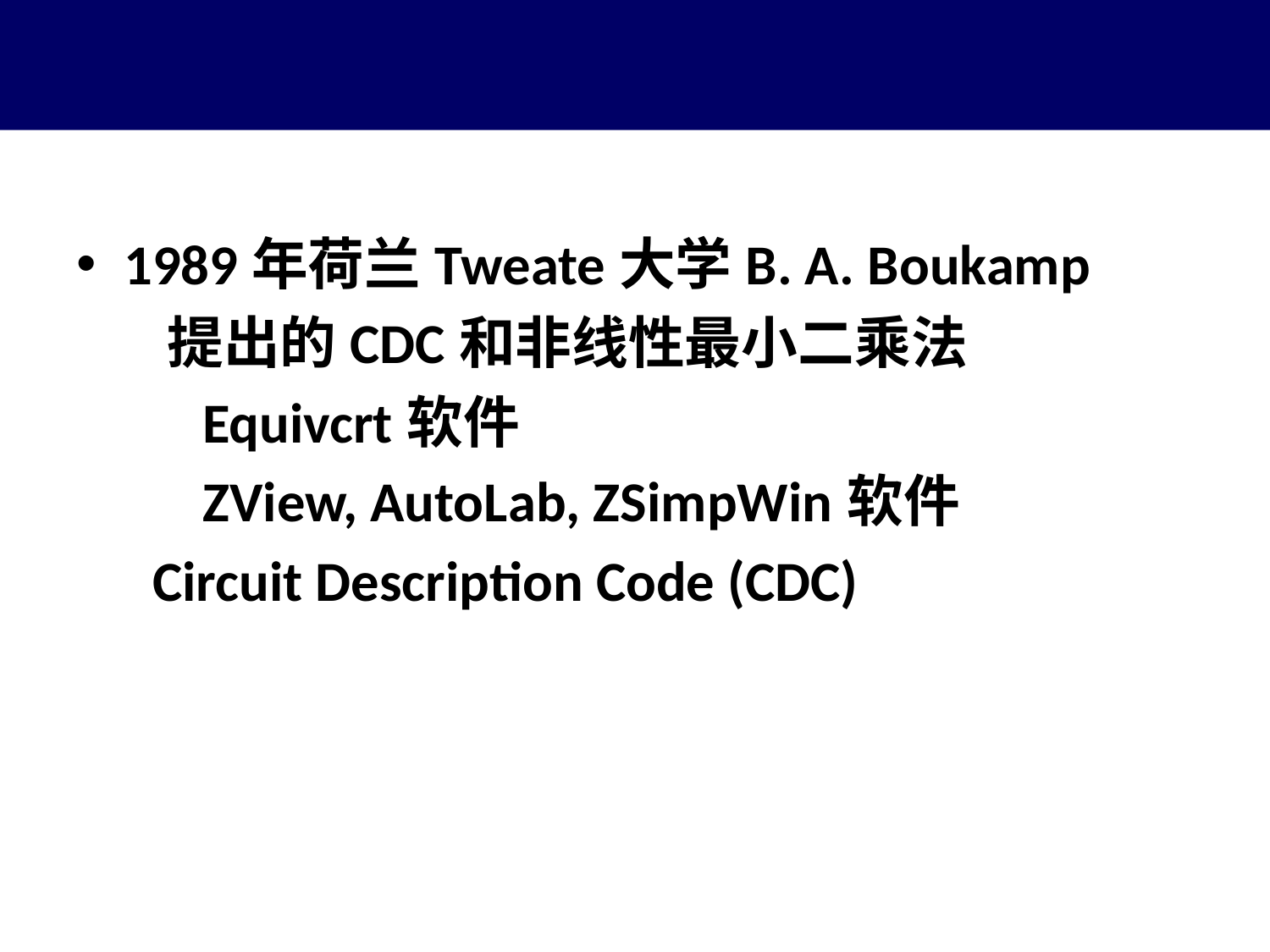

#
1989年荷兰Tweate大学B. A. Boukamp
      提出的CDC和非线性最小二乘法
　　Equivcrt软件
　　ZView, AutoLab, ZSimpWin软件
      Circuit Description Code (CDC)